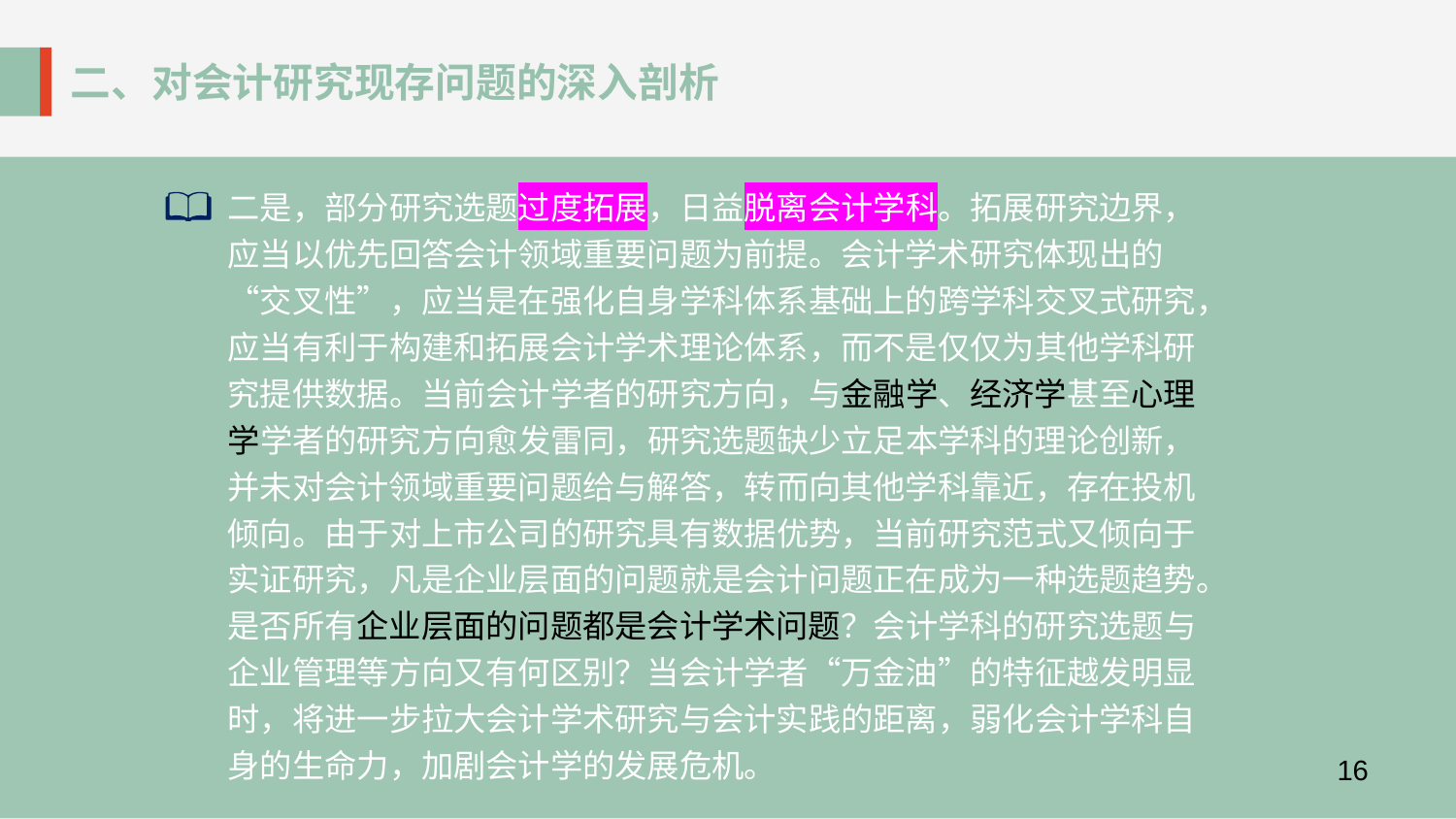

二、对会计研究现存问题的深入剖析

二是，部分研究选题过度拓展，日益脱离会计学科。拓展研究边界，应当以优先回答会计领域重要问题为前提。会计学术研究体现出的“交叉性”，应当是在强化自身学科体系基础上的跨学科交叉式研究，应当有利于构建和拓展会计学术理论体系，而不是仅仅为其他学科研究提供数据。当前会计学者的研究方向，与金融学、经济学甚至心理学学者的研究方向愈发雷同，研究选题缺少立足本学科的理论创新，并未对会计领域重要问题给与解答，转而向其他学科靠近，存在投机倾向。由于对上市公司的研究具有数据优势，当前研究范式又倾向于实证研究，凡是企业层面的问题就是会计问题正在成为一种选题趋势。是否所有企业层面的问题都是会计学术问题？会计学科的研究选题与企业管理等方向又有何区别？当会计学者“万金油”的特征越发明显时，将进一步拉大会计学术研究与会计实践的距离，弱化会计学科自身的生命力，加剧会计学的发展危机。

16